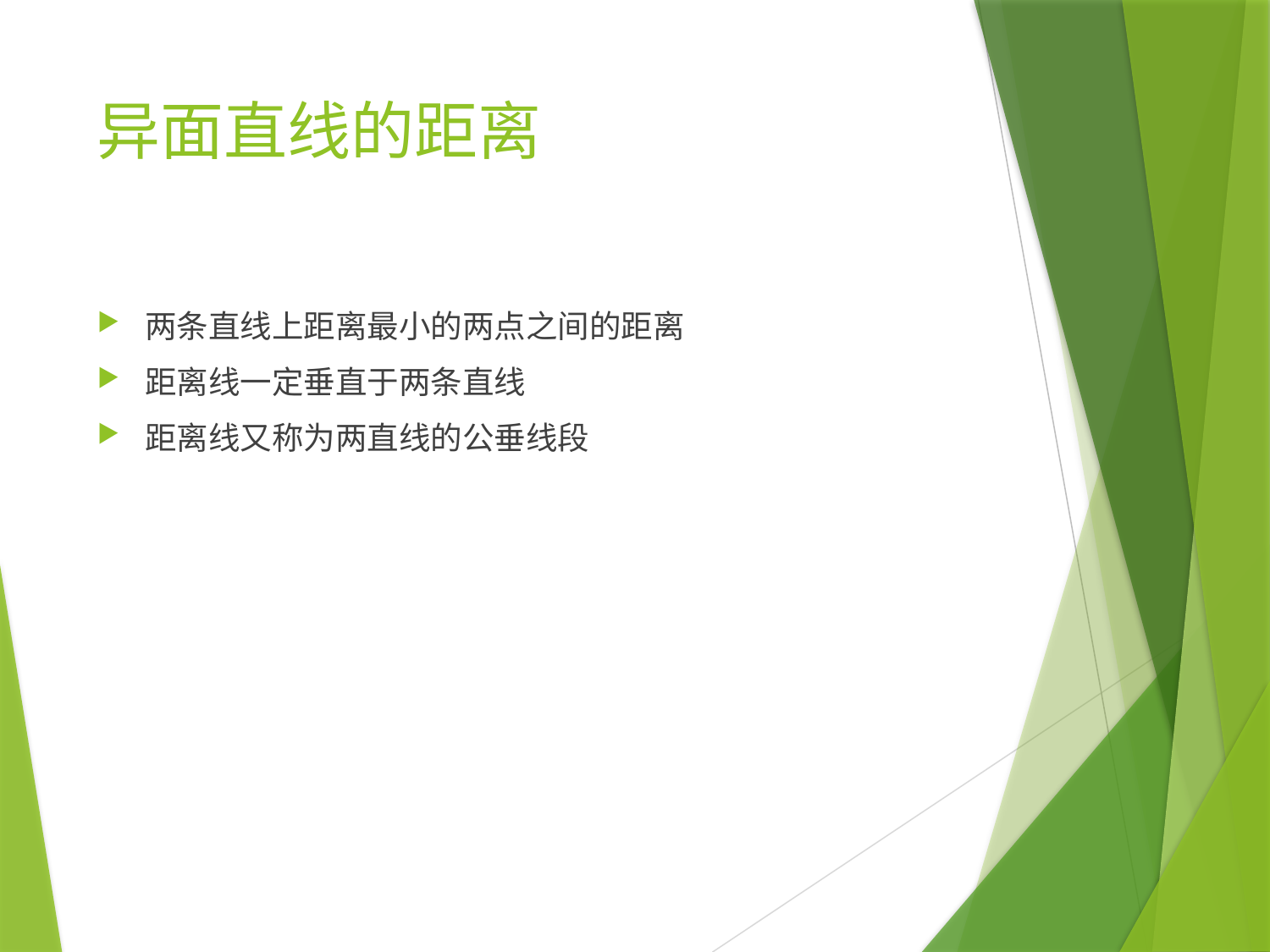

# 异面直线的距离
两条直线上距离最小的两点之间的距离
距离线一定垂直于两条直线
距离线又称为两直线的公垂线段